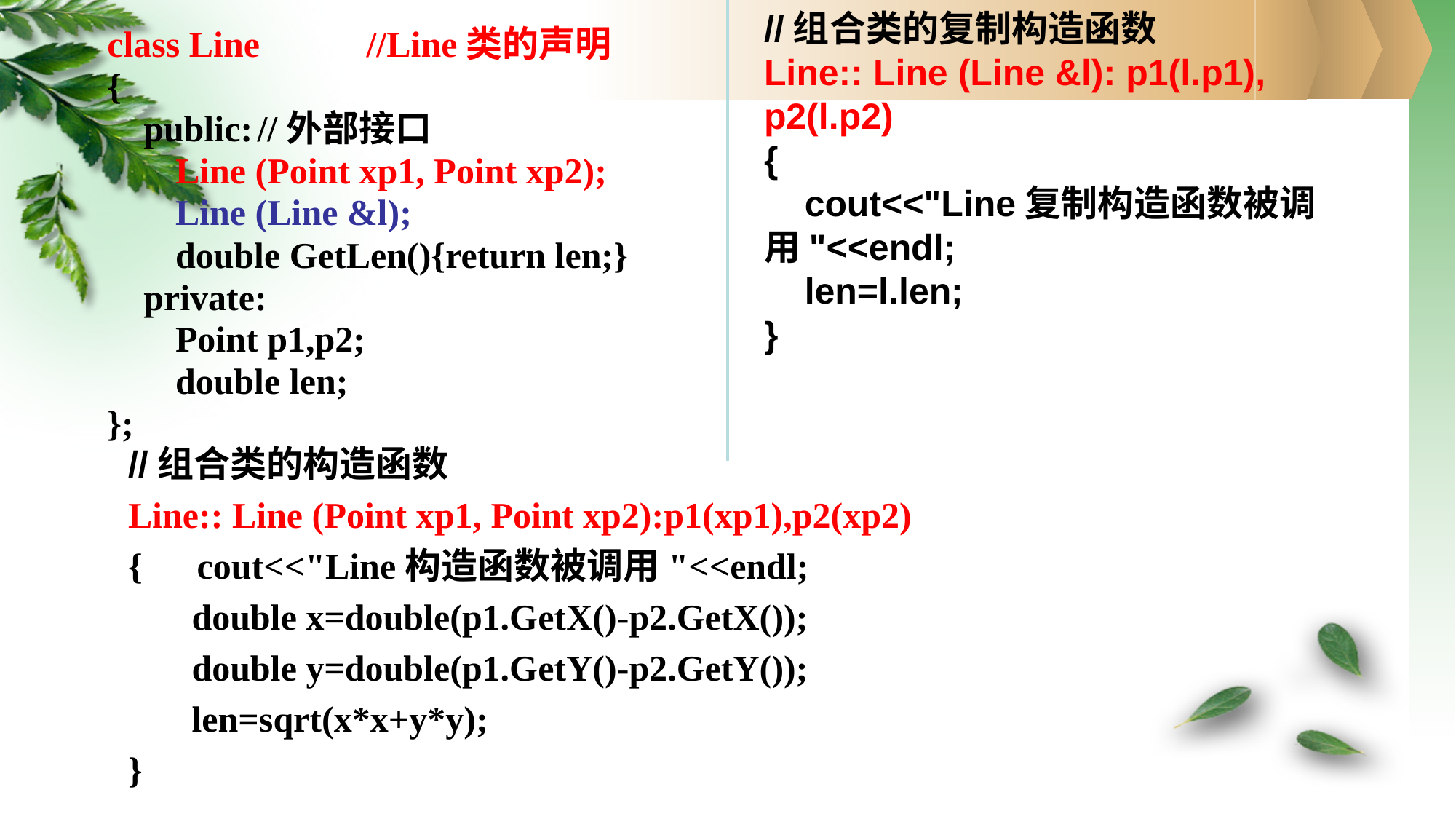

//组合类的复制构造函数
Line:: Line (Line &l): p1(l.p1), p2(l.p2)
{
    cout<<"Line复制构造函数被调用"<<endl;
    len=l.len;
}
class Line	//Line类的声明
{
    public:	//外部接口
	   Line (Point xp1, Point xp2);
	   Line (Line &l);
	   double GetLen(){return len;}
    private:
	   Point p1,p2;
	   double len;
};
//组合类的构造函数
Line:: Line (Point xp1, Point xp2):p1(xp1),p2(xp2)
{      cout<<"Line构造函数被调用"<<endl;
       double x=double(p1.GetX()-p2.GetX());
       double y=double(p1.GetY()-p2.GetY());
       len=sqrt(x*x+y*y);
}